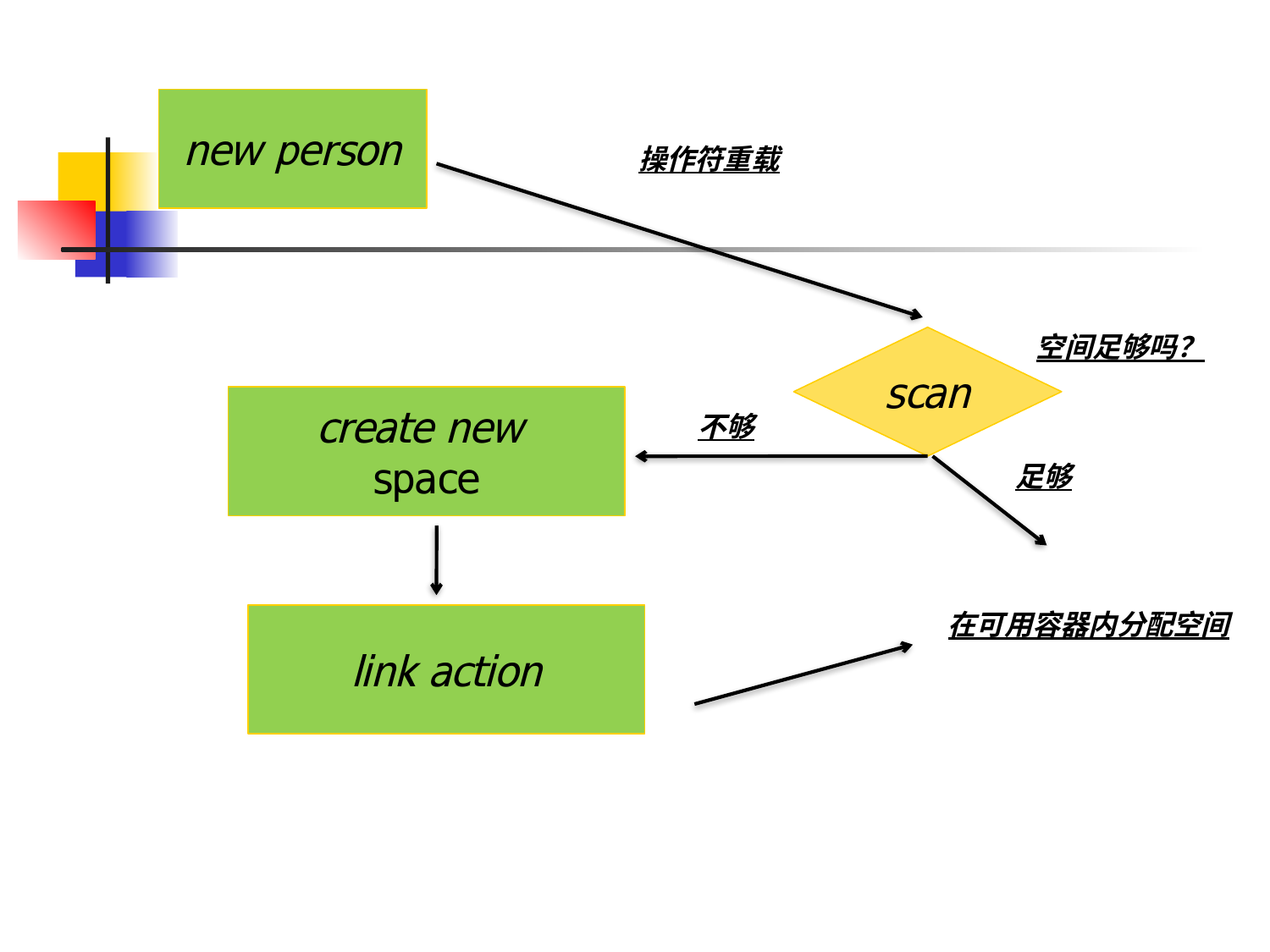

new person
操作符重载
scan
空间足够吗？
create new
space
不够
足够
link action
在可用容器内分配空间